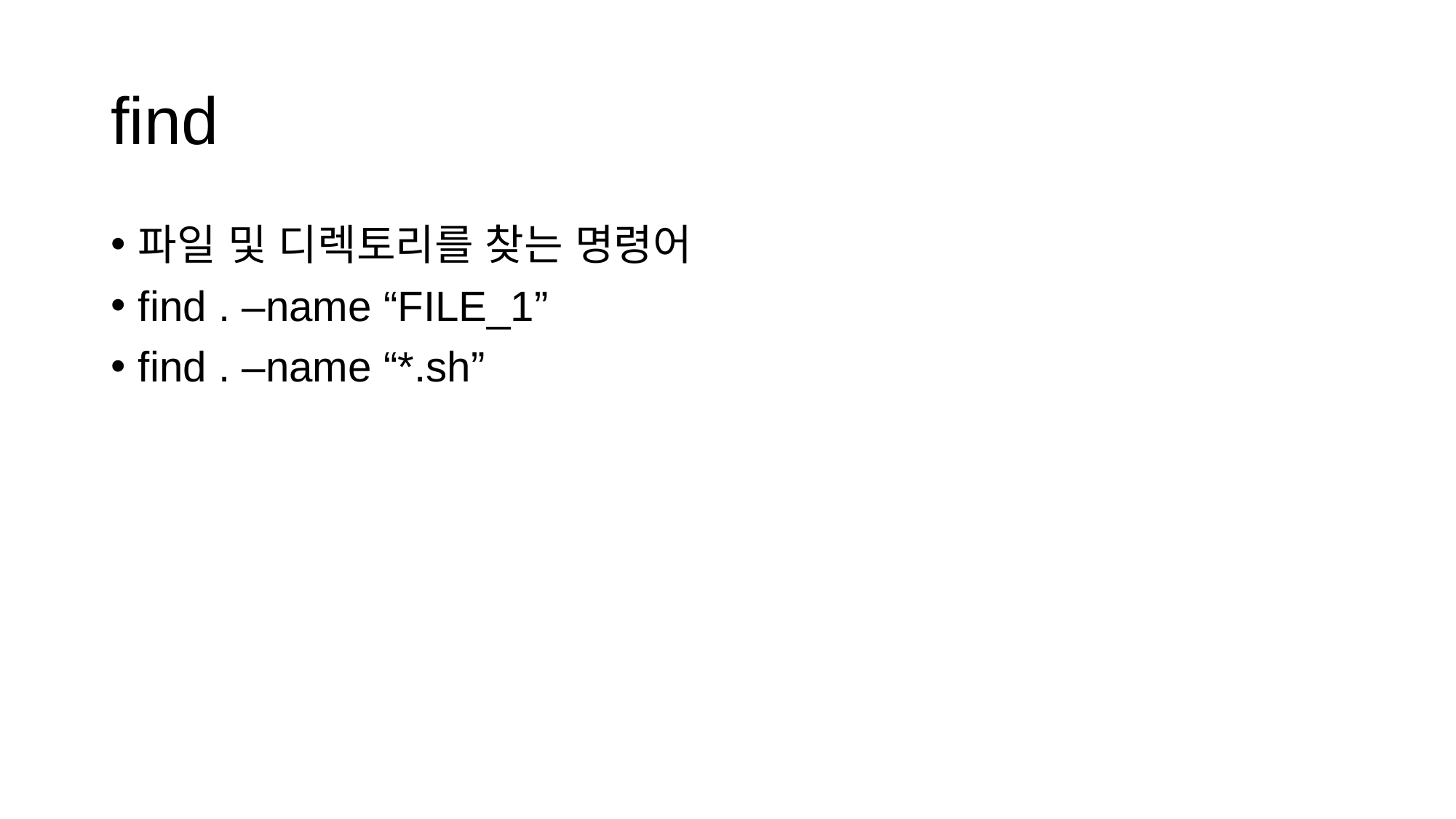

# find
파일 및 디렉토리를 찾는 명령어
find . –name “FILE_1”
find . –name “*.sh”